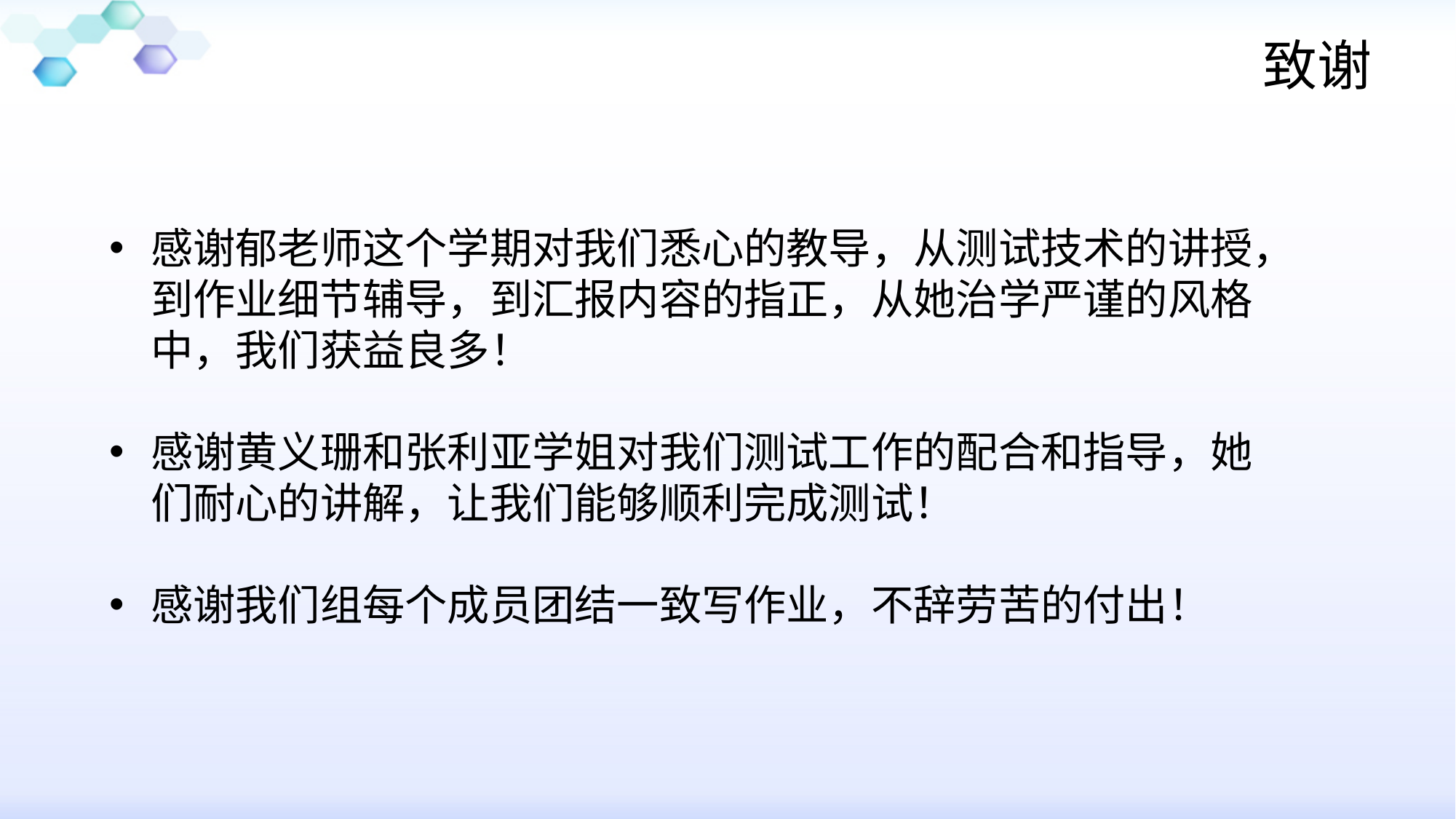

# 致谢
感谢郁老师这个学期对我们悉心的教导，从测试技术的讲授，到作业细节辅导，到汇报内容的指正，从她治学严谨的风格中，我们获益良多！

感谢黄义珊和张利亚学姐对我们测试工作的配合和指导，她们耐心的讲解，让我们能够顺利完成测试！

感谢我们组每个成员团结一致写作业，不辞劳苦的付出！